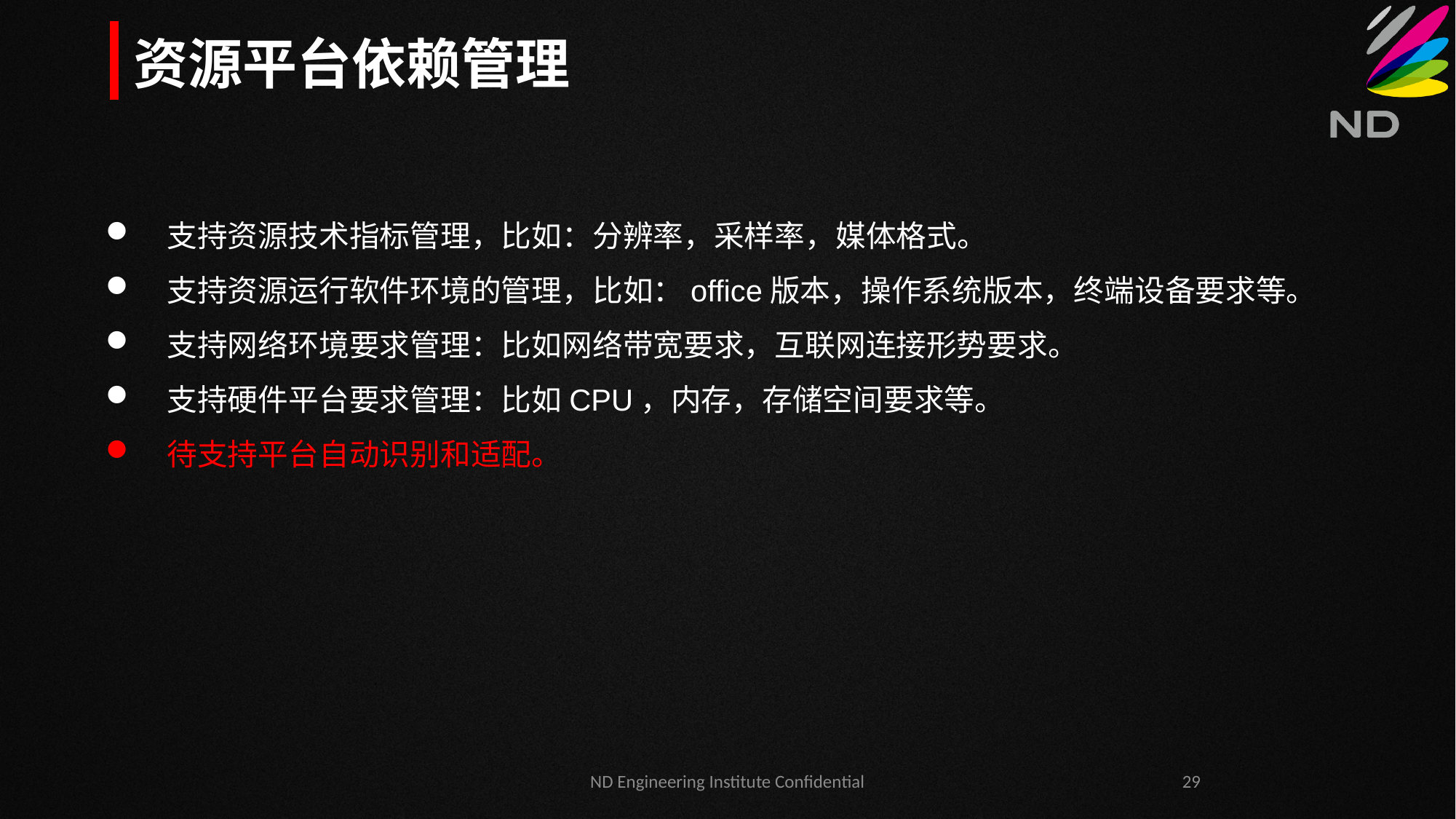

资源平台依赖管理
支持资源技术指标管理，比如：分辨率，采样率，媒体格式。
支持资源运行软件环境的管理，比如：office版本，操作系统版本，终端设备要求等。
支持网络环境要求管理：比如网络带宽要求，互联网连接形势要求。
支持硬件平台要求管理：比如CPU，内存，存储空间要求等。
待支持平台自动识别和适配。
ND Engineering Institute Confidential
29